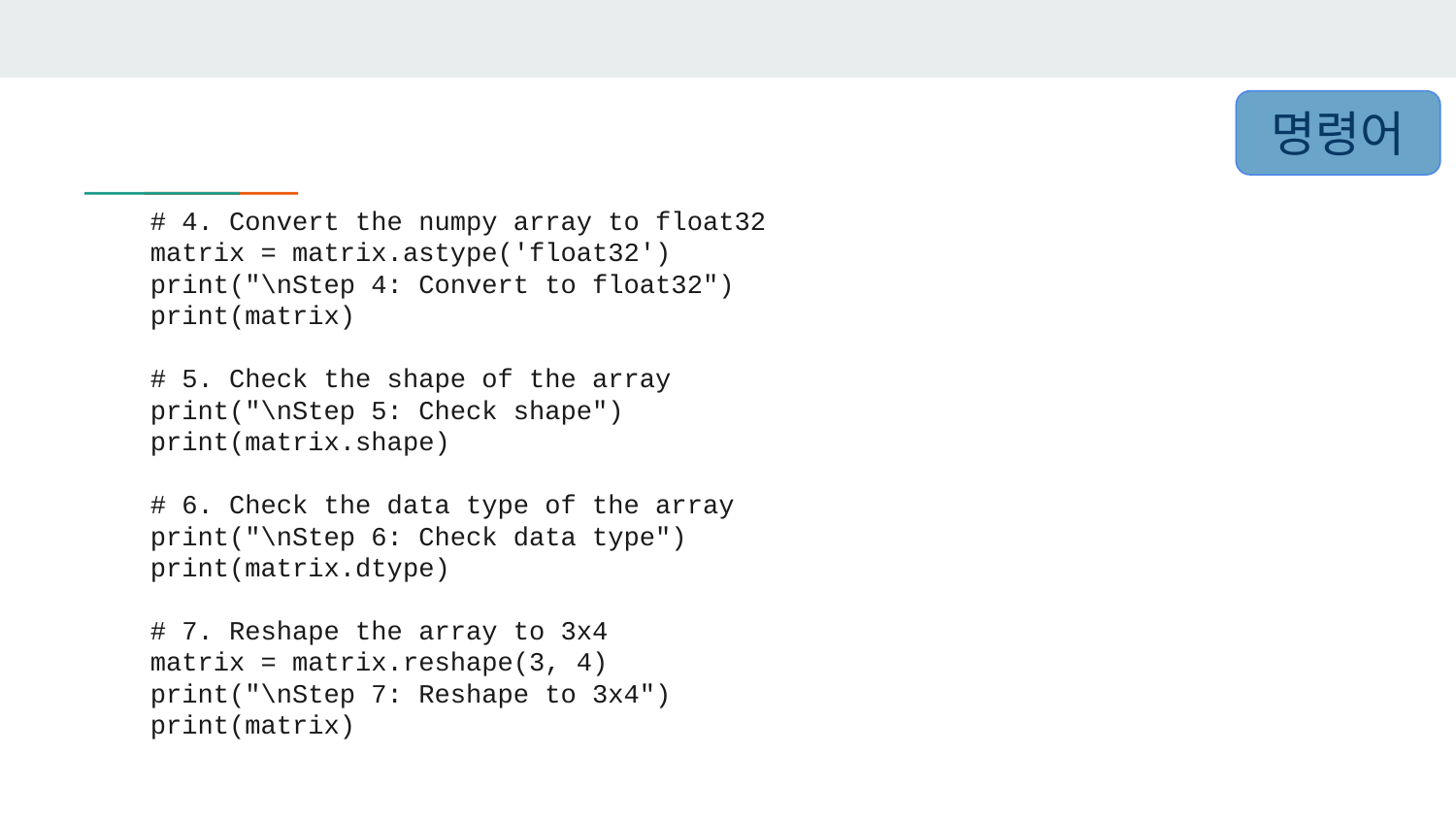

명령어
# 4. Convert the numpy array to float32
matrix = matrix.astype('float32')
print("\nStep 4: Convert to float32")
print(matrix)

# 5. Check the shape of the array
print("\nStep 5: Check shape")
print(matrix.shape)

# 6. Check the data type of the array
print("\nStep 6: Check data type")
print(matrix.dtype)

# 7. Reshape the array to 3x4
matrix = matrix.reshape(3, 4)
print("\nStep 7: Reshape to 3x4")
print(matrix)